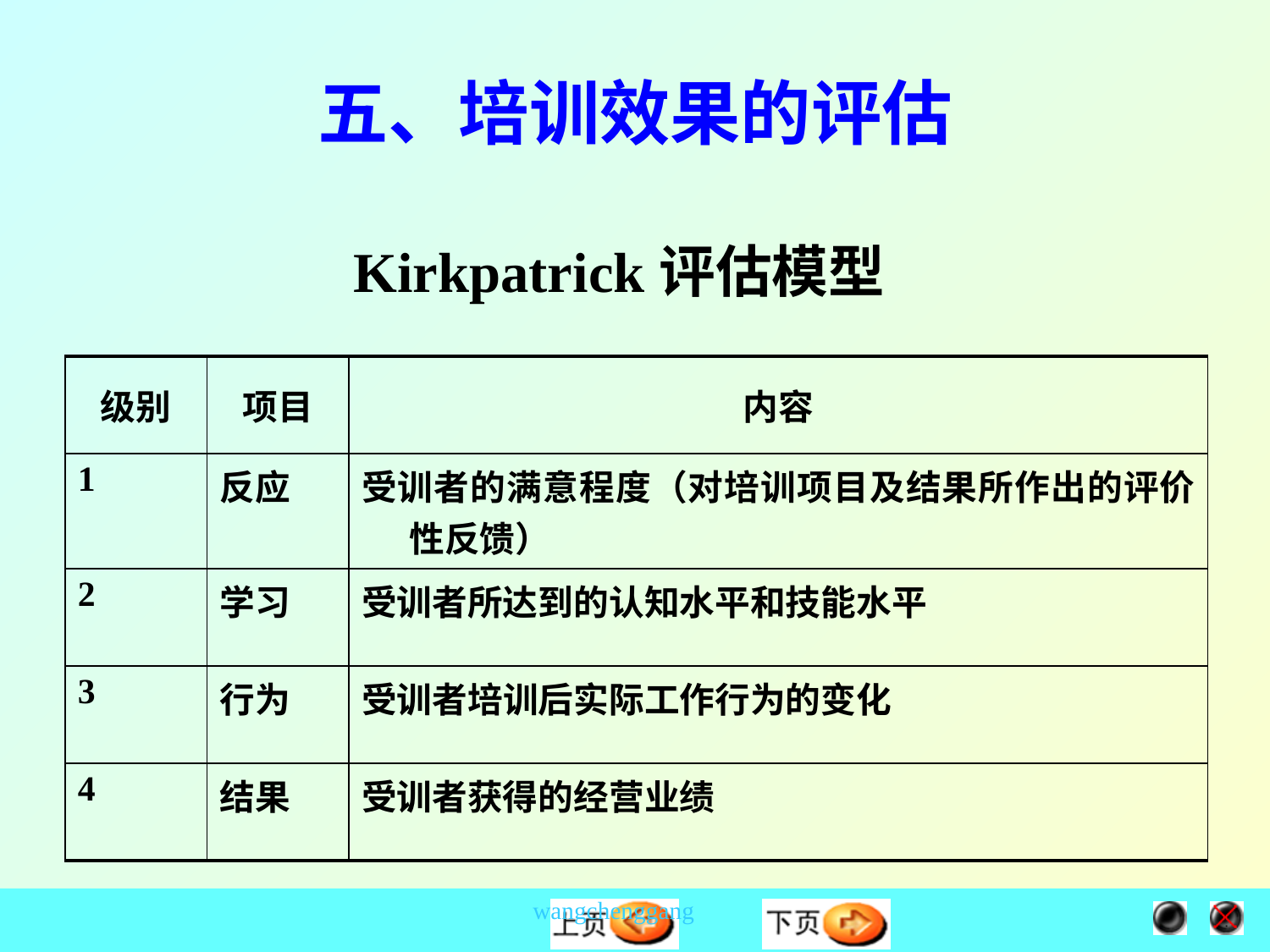

# 五、培训效果的评估
Kirkpatrick评估模型
| 级别 | 项目 | 内容 |
| --- | --- | --- |
| 1 | 反应 | 受训者的满意程度（对培训项目及结果所作出的评价性反馈） |
| 2 | 学习 | 受训者所达到的认知水平和技能水平 |
| 3 | 行为 | 受训者培训后实际工作行为的变化 |
| 4 | 结果 | 受训者获得的经营业绩 |
wangchenggang